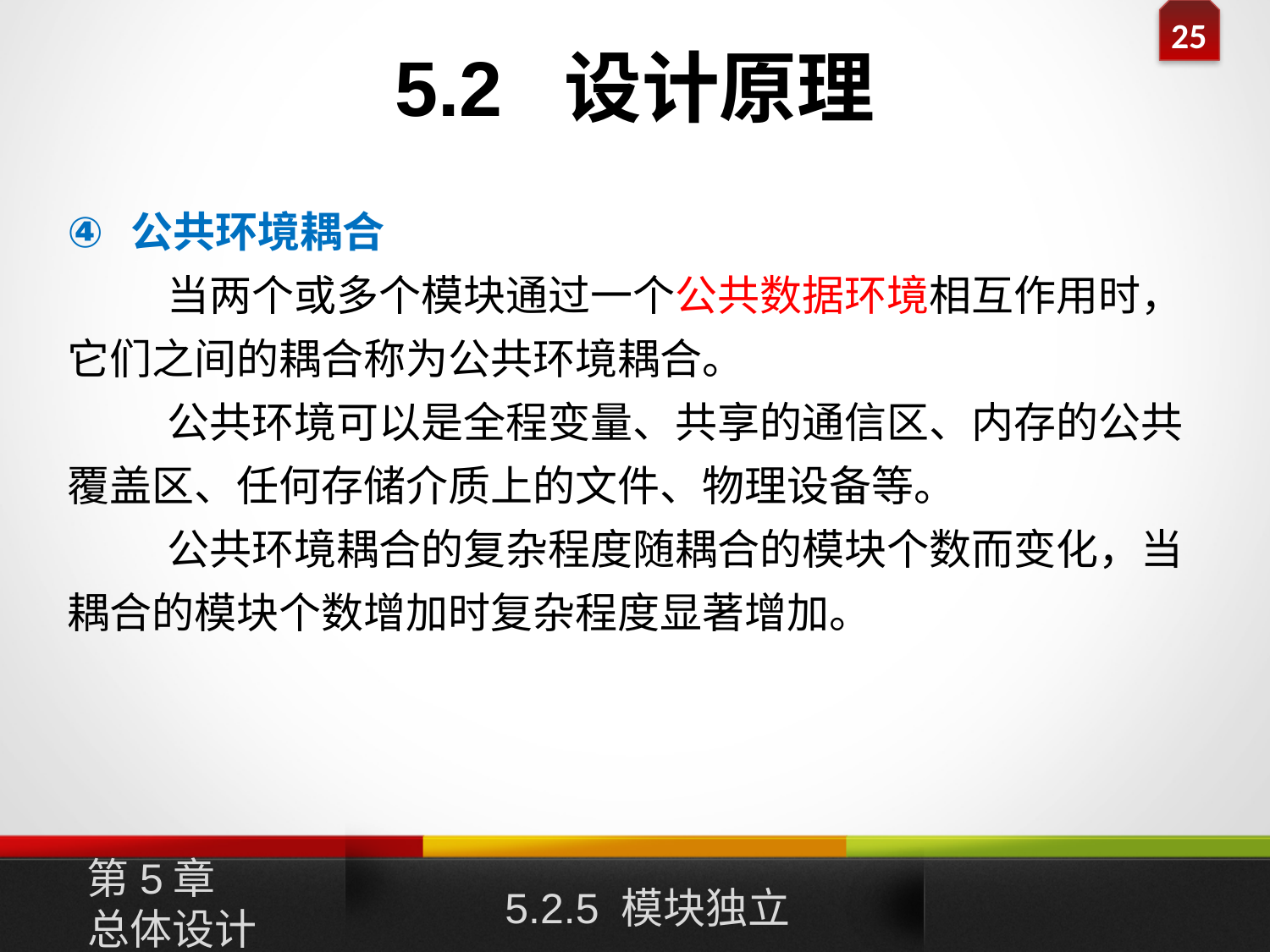

# 5.2  设计原理
公共环境耦合
当两个或多个模块通过一个公共数据环境相互作用时，它们之间的耦合称为公共环境耦合。
公共环境可以是全程变量、共享的通信区、内存的公共覆盖区、任何存储介质上的文件、物理设备等。
公共环境耦合的复杂程度随耦合的模块个数而变化，当耦合的模块个数增加时复杂程度显著增加。
第5章
总体设计
5.2.5 模块独立